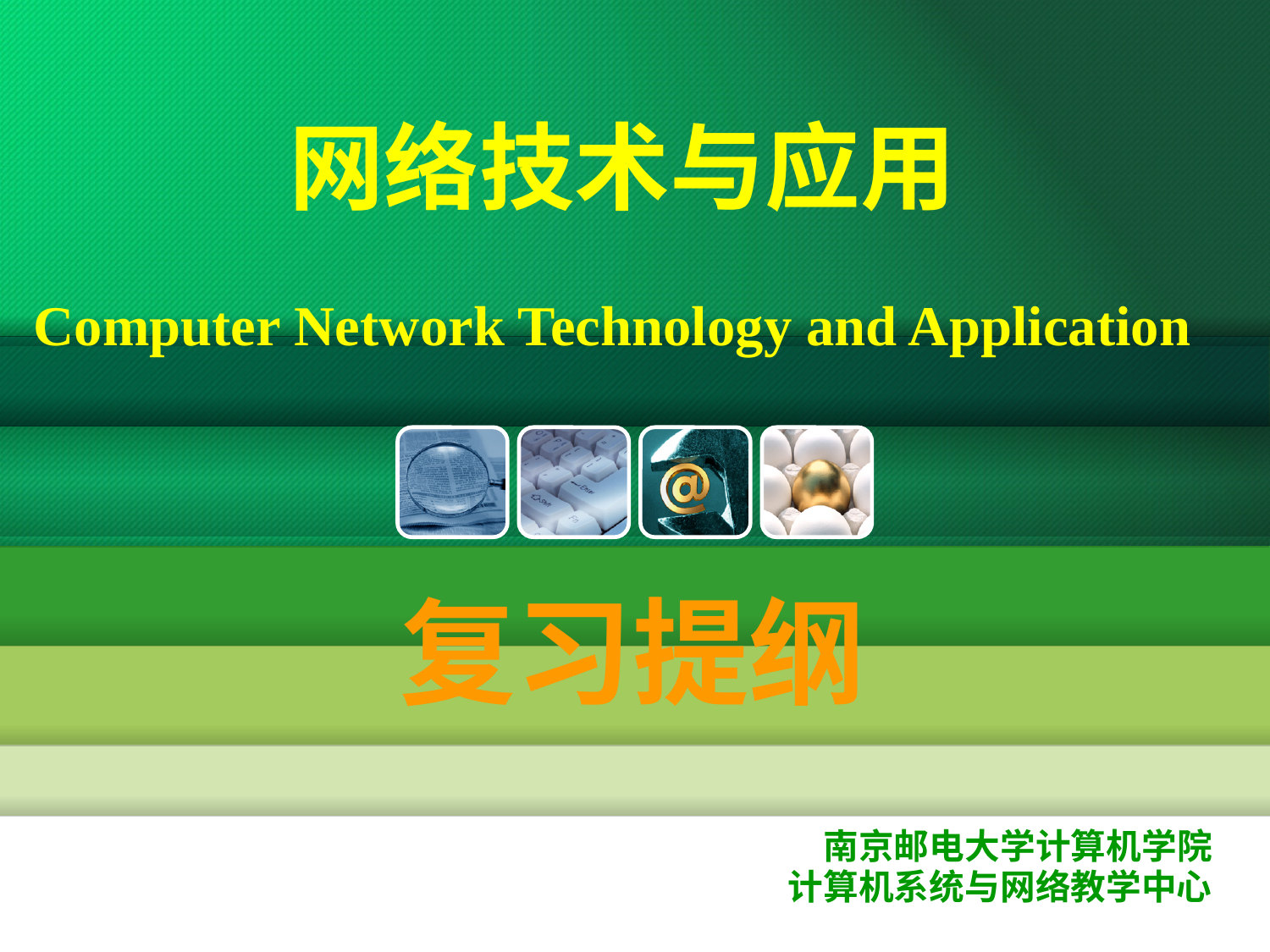

# 网络技术与应用 Computer Network Technology and Application
复习提纲
南京邮电大学计算机学院
计算机系统与网络教学中心